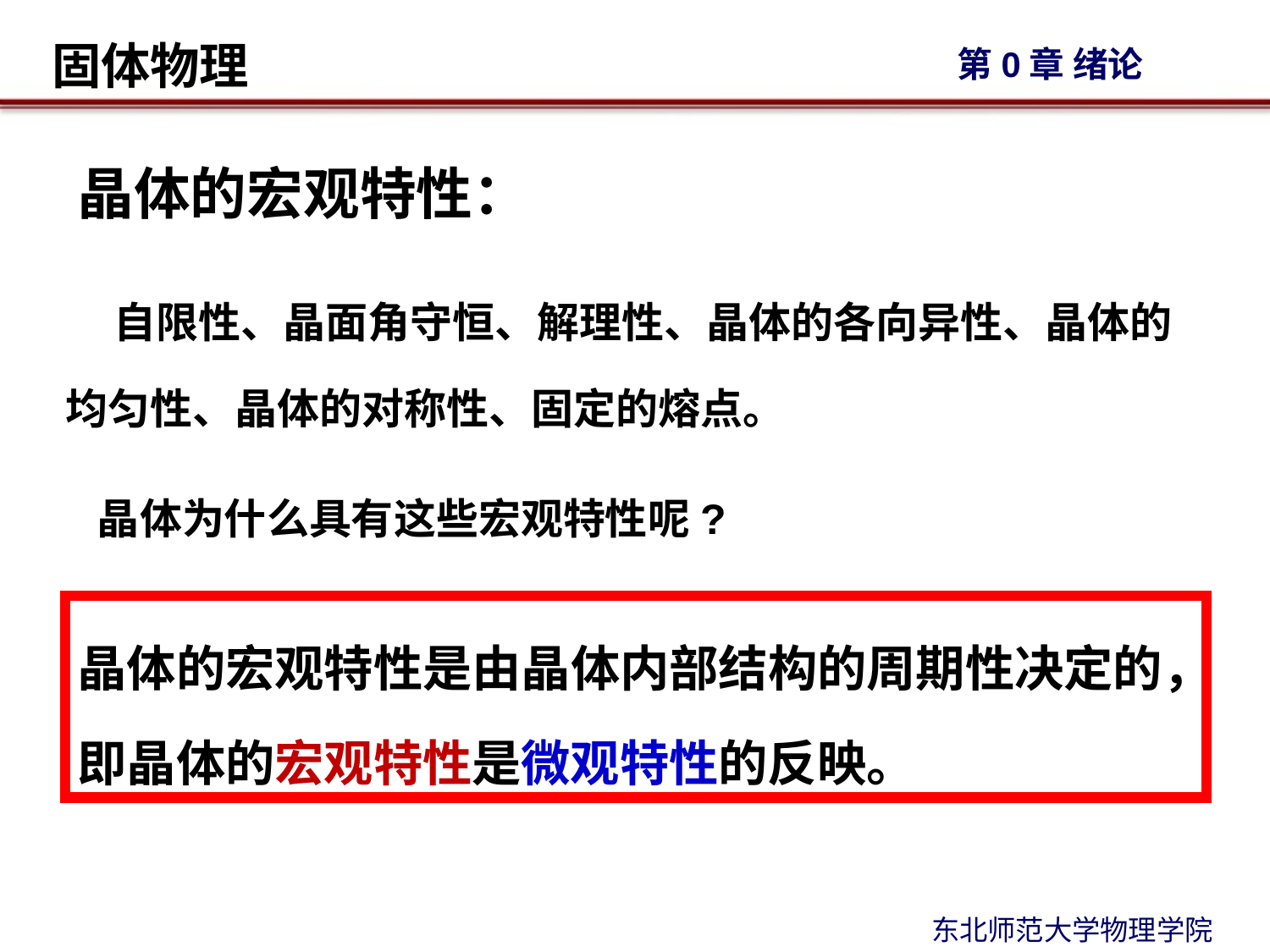

晶体的宏观特性：
    自限性、晶面角守恒、解理性、晶体的各向异性、晶体的均匀性、晶体的对称性、固定的熔点。
晶体为什么具有这些宏观特性呢?
晶体的宏观特性是由晶体内部结构的周期性决定的，即晶体的宏观特性是微观特性的反映。